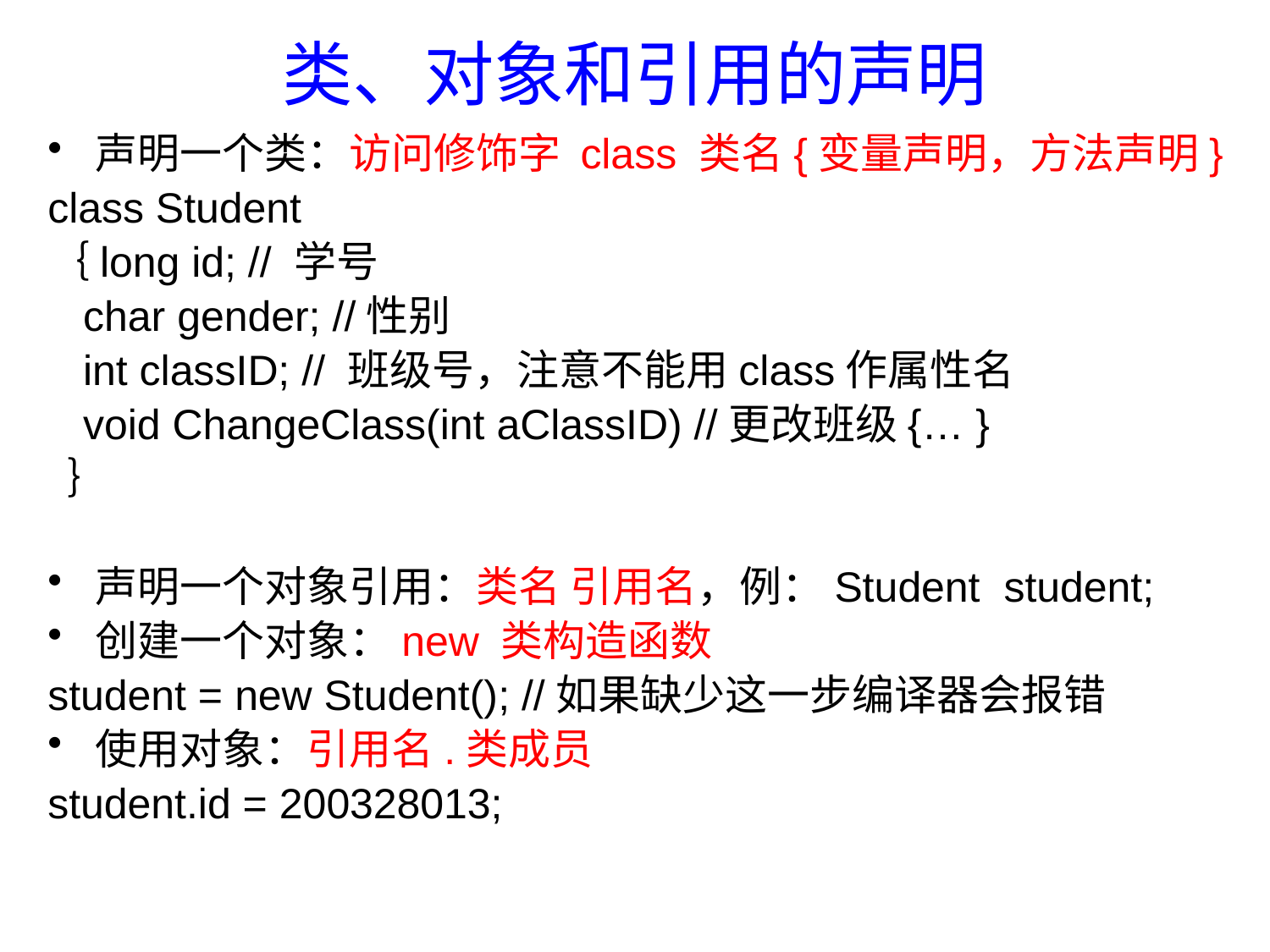

# 类、对象和引用的声明
声明一个类：访问修饰字 class 类名{变量声明，方法声明}
class Student
｛long id; // 学号
   char gender; //性别
   int classID; // 班级号，注意不能用class作属性名
   void ChangeClass(int aClassID) //更改班级{… }
 ｝

声明一个对象引用：类名 引用名，例：Student  student;
创建一个对象：new 类构造函数
student = new Student(); //如果缺少这一步编译器会报错
使用对象：引用名.类成员
student.id = 200328013;